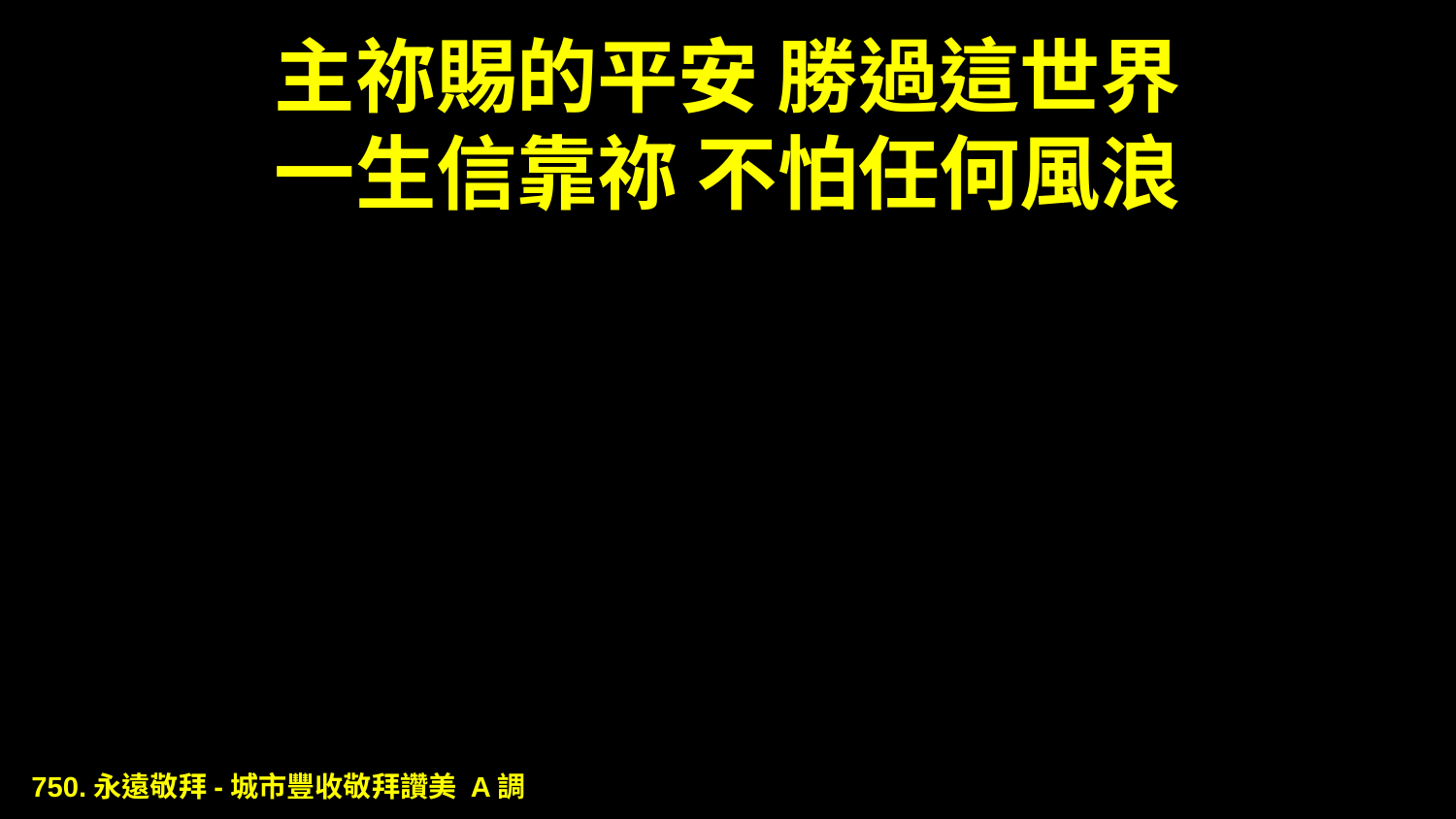

# 主祢賜的平安 勝過這世界 一生信靠祢 不怕任何風浪
750.永遠敬拜-城市豐收敬拜讚美 A調